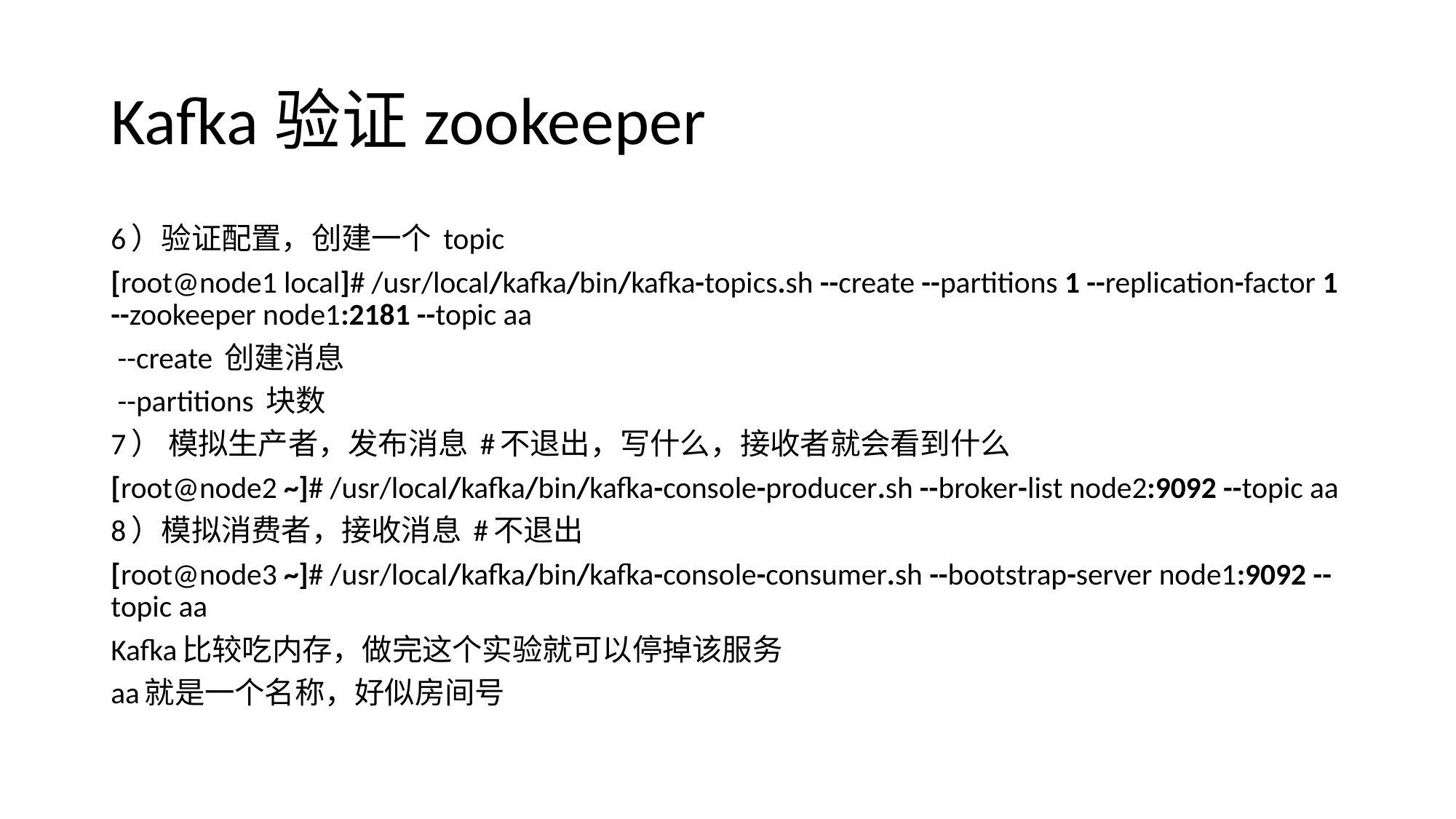

# Kafka验证zookeeper
6）验证配置，创建一个 topic
[root@node1 local]# /usr/local/kafka/bin/kafka-topics.sh --create --partitions 1 --replication-factor 1 --zookeeper node1:2181 --topic aa
 --create 创建消息
 --partitions 块数
7） 模拟生产者，发布消息 #不退出，写什么，接收者就会看到什么
[root@node2 ~]# /usr/local/kafka/bin/kafka-console-producer.sh --broker-list node2:9092 --topic aa
8）模拟消费者，接收消息 #不退出
[root@node3 ~]# /usr/local/kafka/bin/kafka-console-consumer.sh --bootstrap-server node1:9092 --topic aa
Kafka比较吃内存，做完这个实验就可以停掉该服务
aa就是一个名称，好似房间号